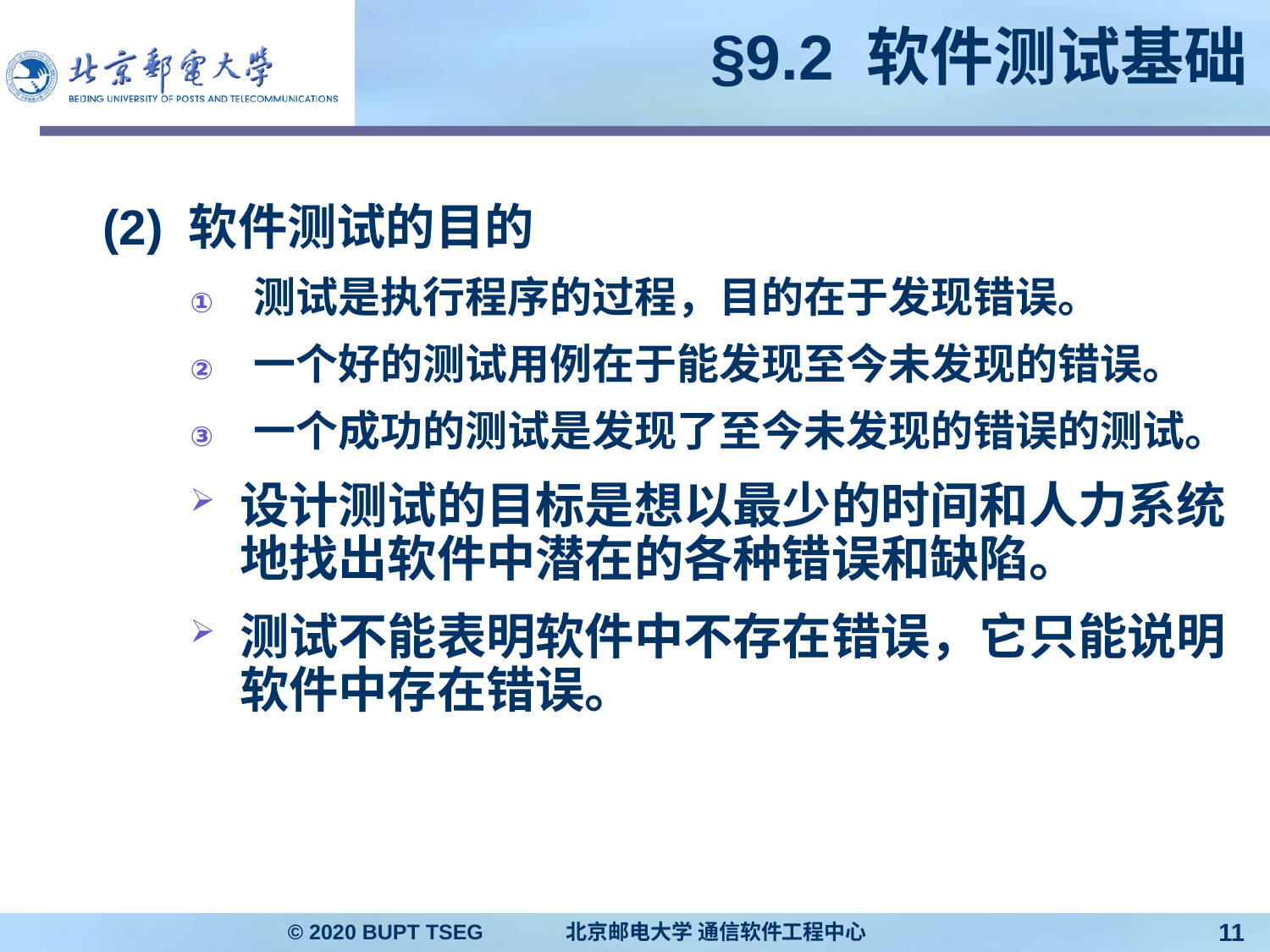

# §9.2 软件测试基础
(2) 软件测试的目的
测试是执行程序的过程，目的在于发现错误。
一个好的测试用例在于能发现至今未发现的错误。
一个成功的测试是发现了至今未发现的错误的测试。
设计测试的目标是想以最少的时间和人力系统地找出软件中潜在的各种错误和缺陷。
测试不能表明软件中不存在错误，它只能说明软件中存在错误。
© 2020 BUPT TSEG             北京邮电大学 通信软件工程中心